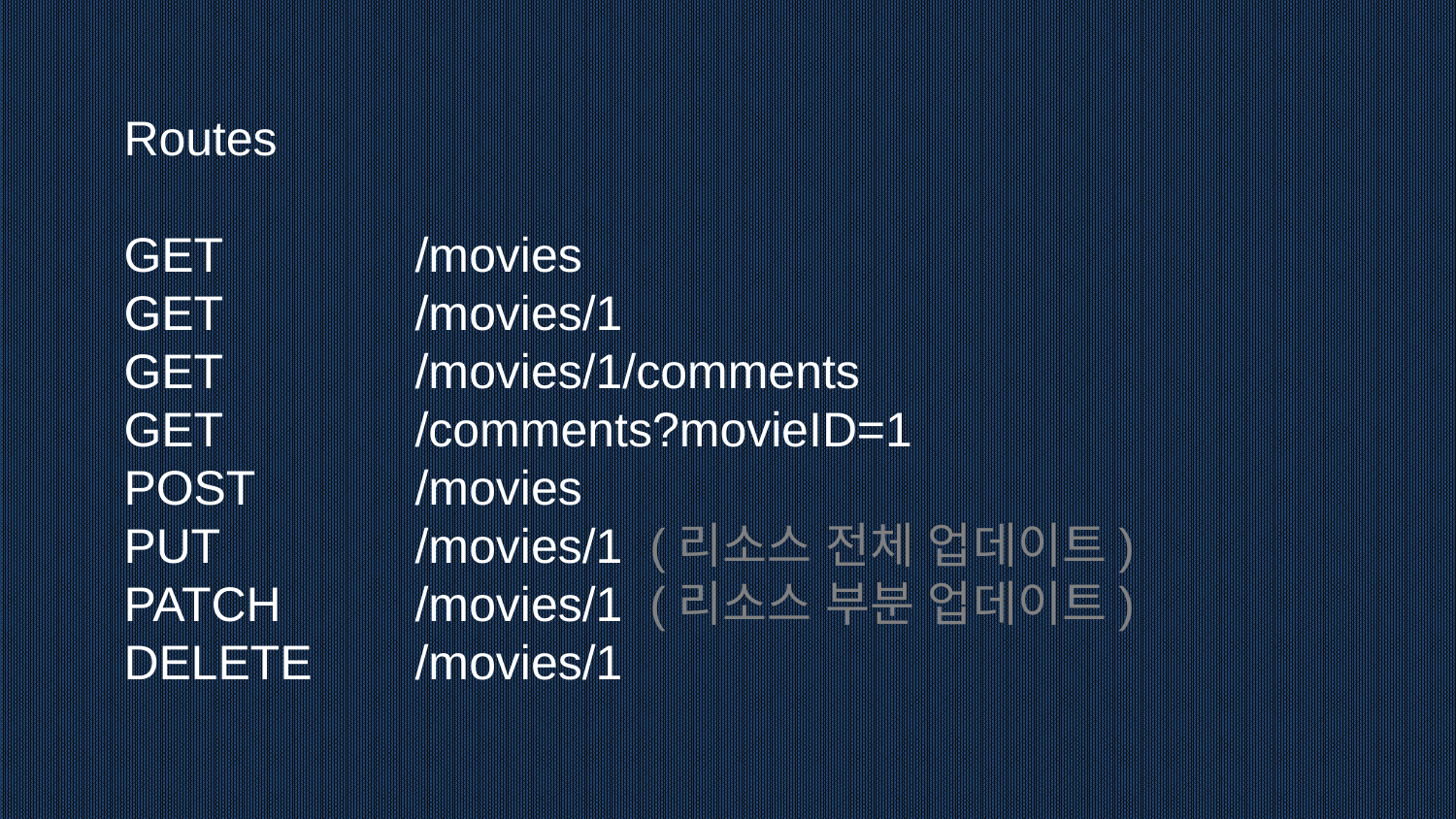

Routes

GET		/movies
GET		/movies/1
GET		/movies/1/comments
GET		/comments?movieID=1
POST		/movies
PUT		/movies/1  (리소스 전체 업데이트)
PATCH	/movies/1  (리소스 부분 업데이트)
DELETE	/movies/1